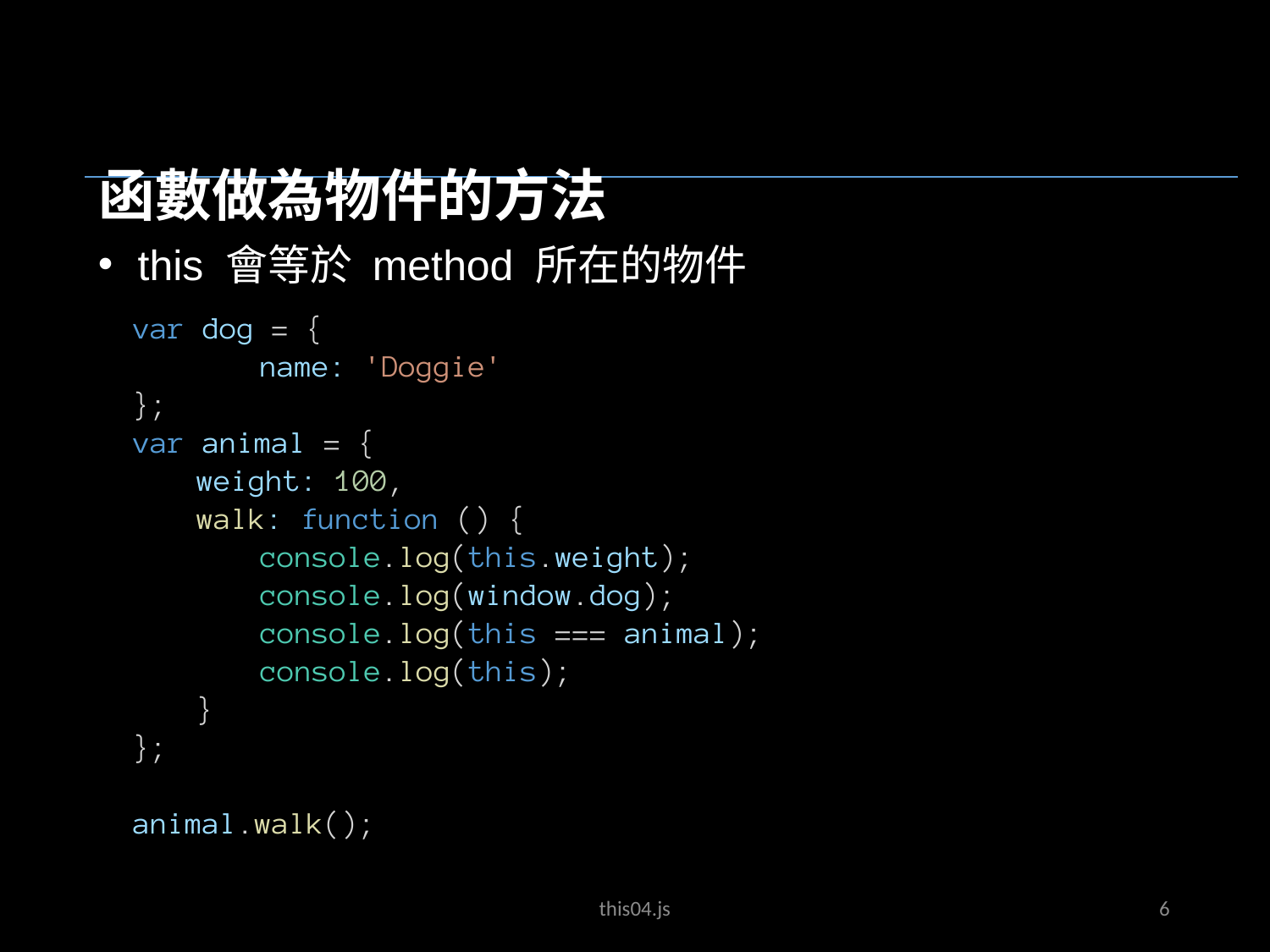

函數做為物件的方法
this 會等於 method 所在的物件
var dog = {
	name: 'Doggie'
};
var animal = {
weight: 100,
walk: function () {
console.log(this.weight);
console.log(window.dog);
console.log(this === animal);
console.log(this);
}
};
animal.walk();
this04.js
6